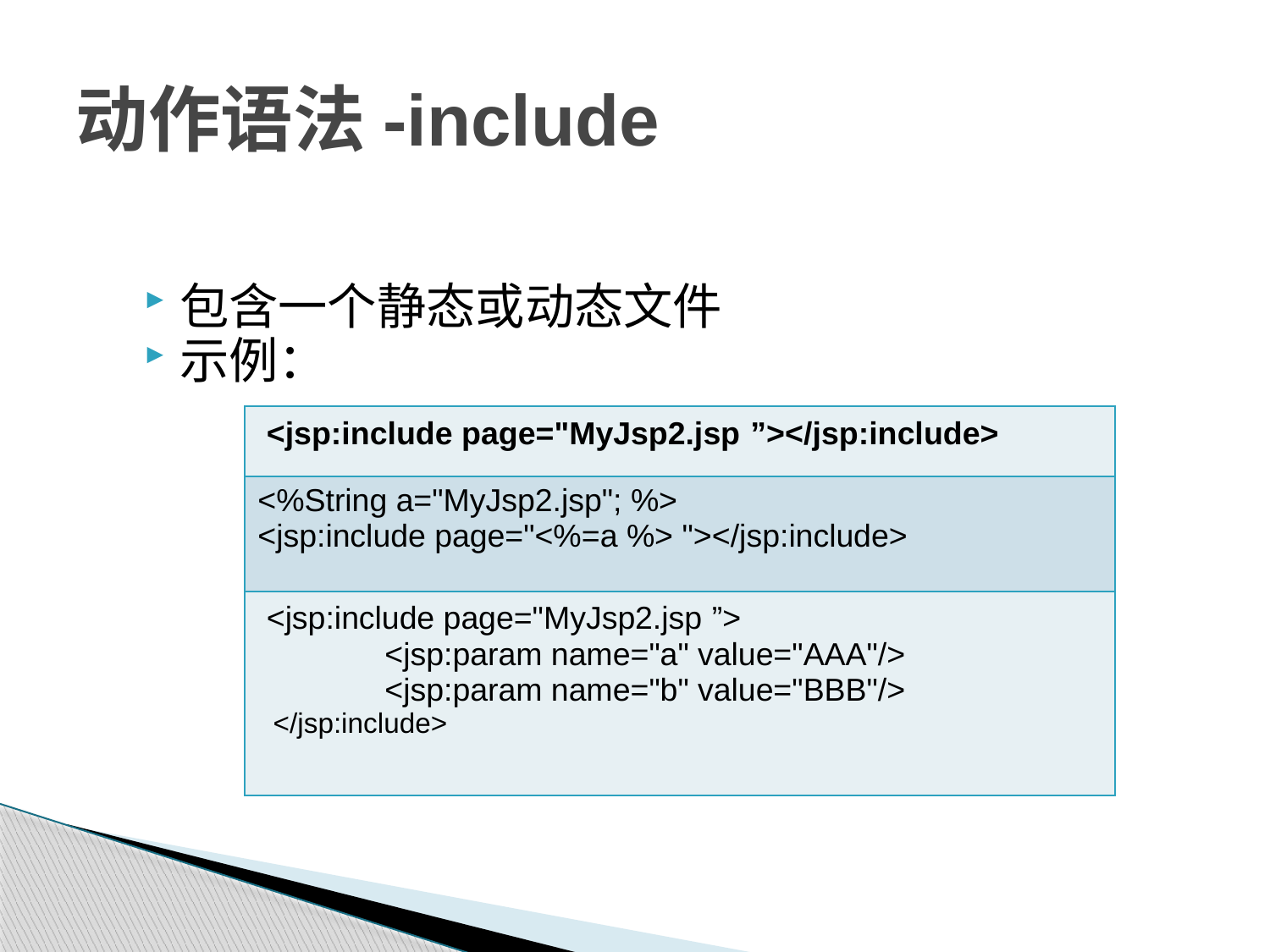

# 动作语法-include
包含一个静态或动态文件
示例：

| <jsp:include page="MyJsp2.jsp ”></jsp:include> |
| --- |
| <%String a="MyJsp2.jsp"; %> <jsp:include page="<%=a %> "></jsp:include> |
| <jsp:include page="MyJsp2.jsp ”> <jsp:param name="a" value="AAA"/> <jsp:param name="b" value="BBB"/> </jsp:include> |